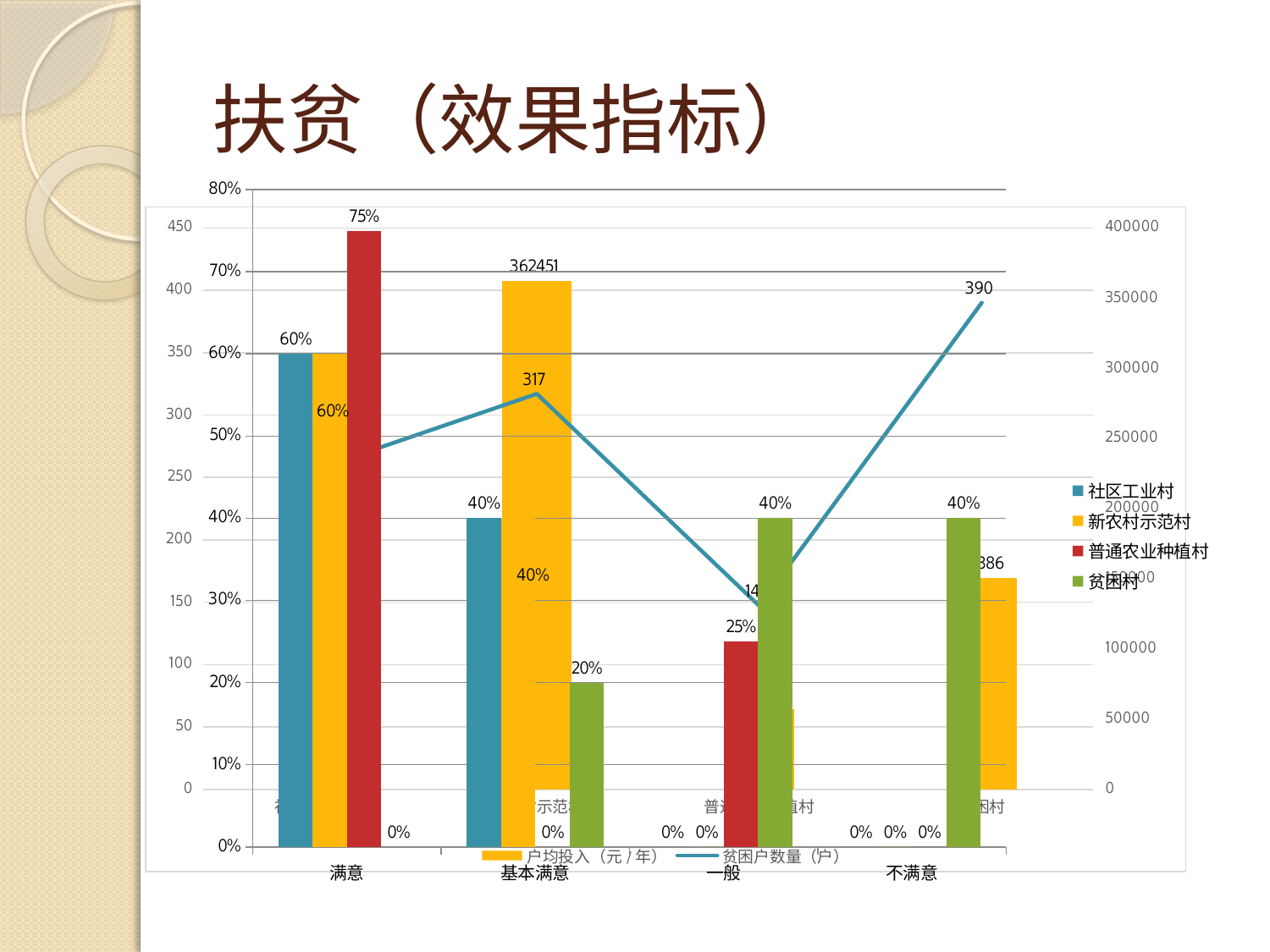

# 扶贫（效果指标）

### Chart

| Category | 社区工业村 | 新农村示范村 | 普通农业种植村 | 贫困村 |
|---|---|---|---|---|
| 满意 | 0.6 | 0.6 | 0.75 | 0.0 |
| 基本满意 | 0.4 | 0.4 | 0.0 | 0.2 |
| 一般 | 0.0 | 0.0 | 0.25 | 0.4 |
| 不满意 | 0.0 | 0.0 | 0.0 | 0.4 |

### Chart

| Category | 户均投入（元/年） | 贫困户数量（户） |
|---|---|---|
| 社区工业村 | 84614.37409949995 | 256.0 |
| 新农村示范村 | 362451.3104197855 | 317.0 |
| 普通农业种植村 | 57231.707317073175 | 147.0 |
| 贫困村 | 150885.88132043183 | 390.0 |